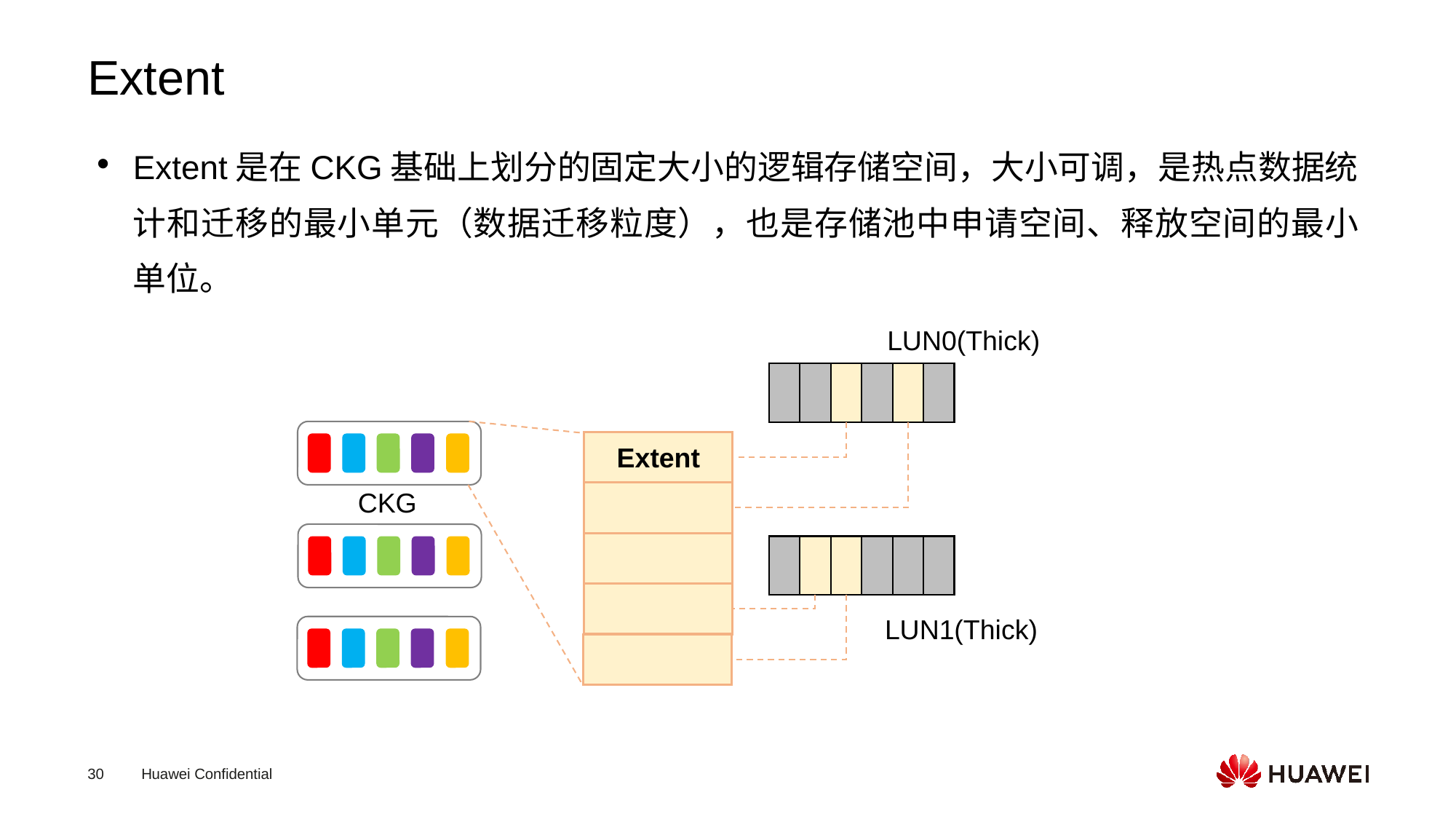

# Extent
Extent是在CKG基础上划分的固定大小的逻辑存储空间，大小可调，是热点数据统计和迁移的最小单元（数据迁移粒度），也是存储池中申请空间、释放空间的最小单位。

LUN0(Thick)

Extent

CKG

LUN1(Thick)